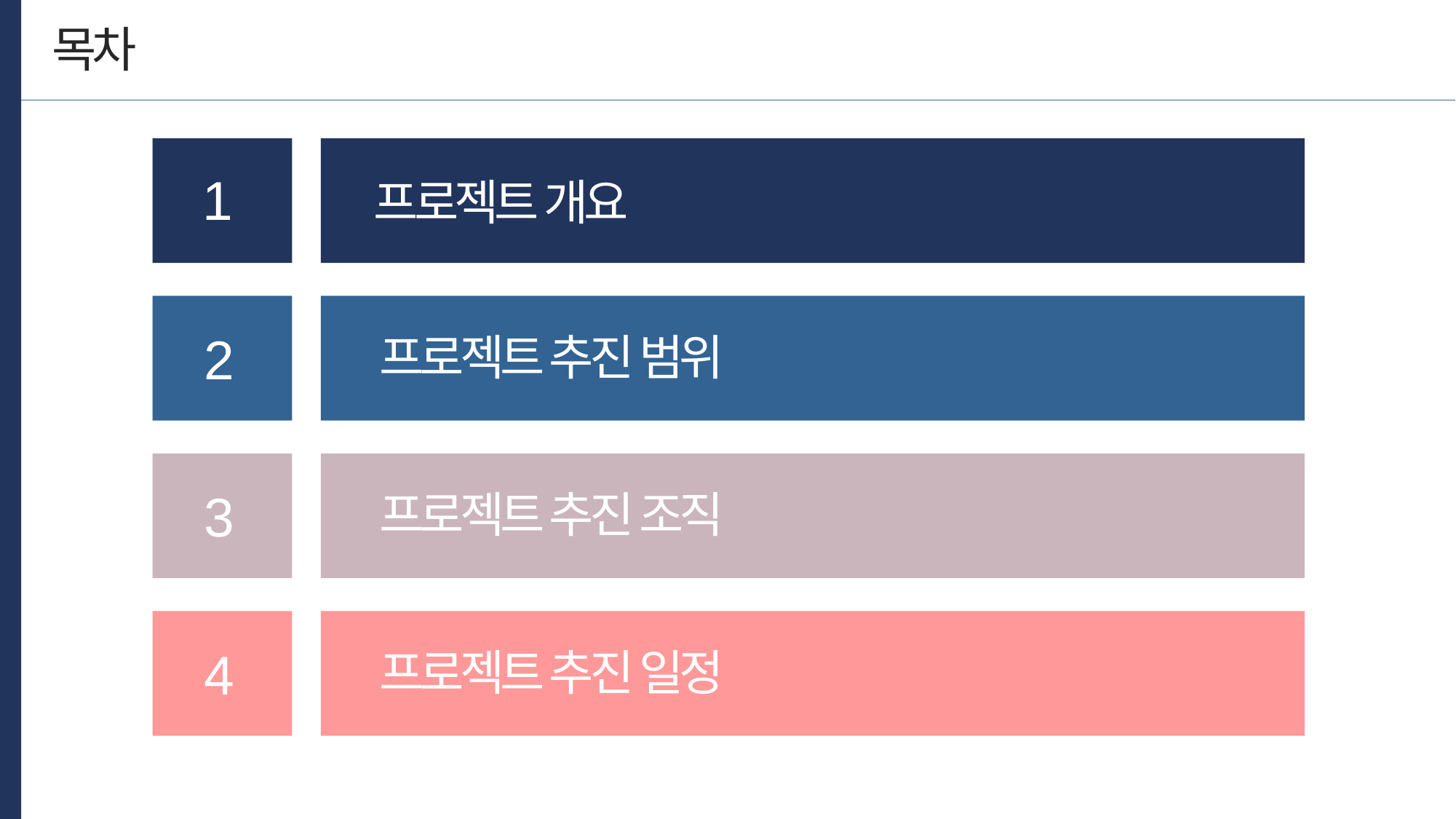

목차

1
프로젝트 개요

2
프로젝트 추진 범위

3
프로젝트 추진 조직

4
프로젝트 추진 일정